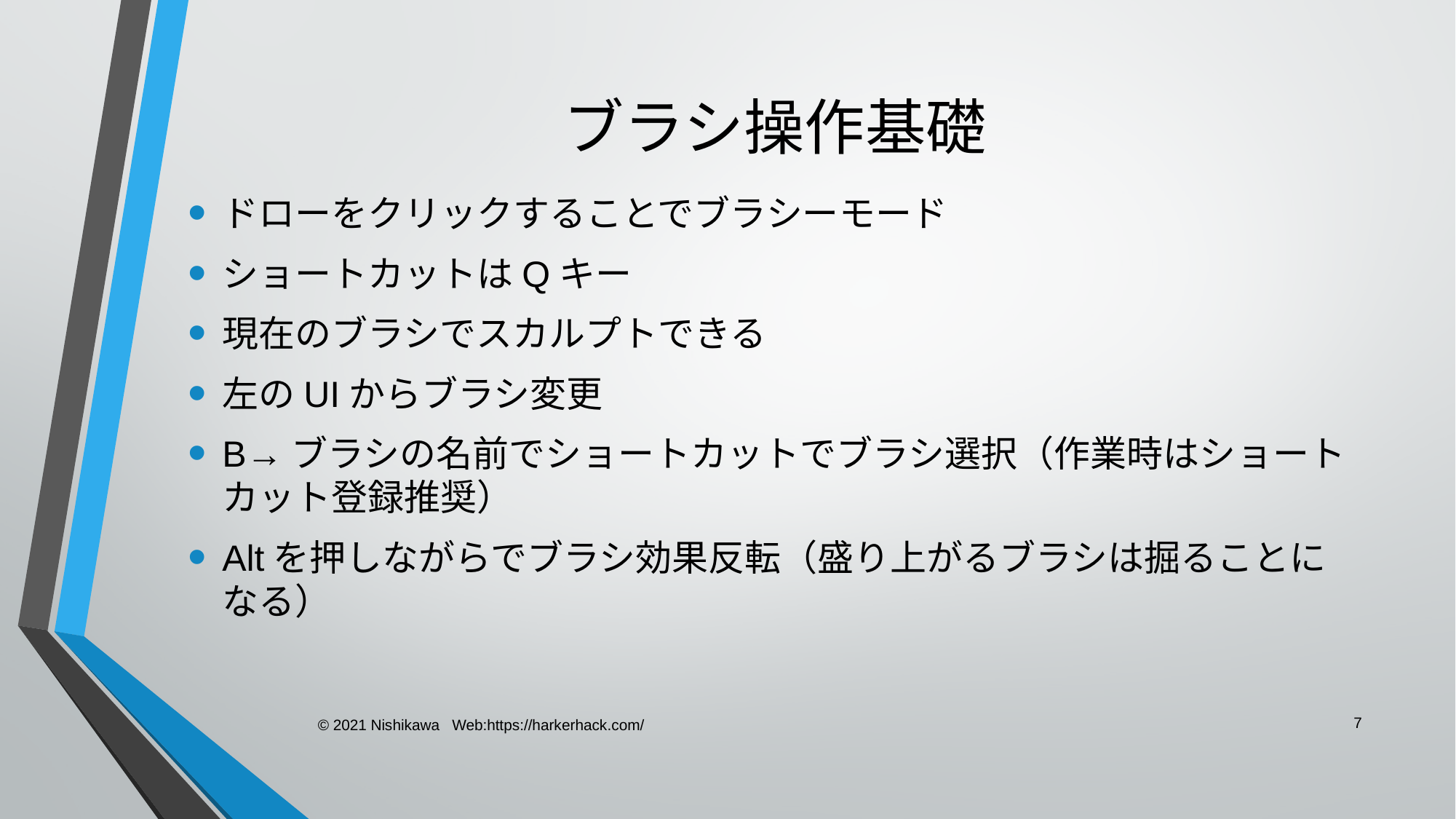

# ブラシ操作基礎
ドローをクリックすることでブラシーモード
ショートカットはQキー
現在のブラシでスカルプトできる
左のUIからブラシ変更
B→ブラシの名前でショートカットでブラシ選択（作業時はショートカット登録推奨）
Altを押しながらでブラシ効果反転（盛り上がるブラシは掘ることになる）

7
© 2021 Nishikawa   Web:https://harkerhack.com/